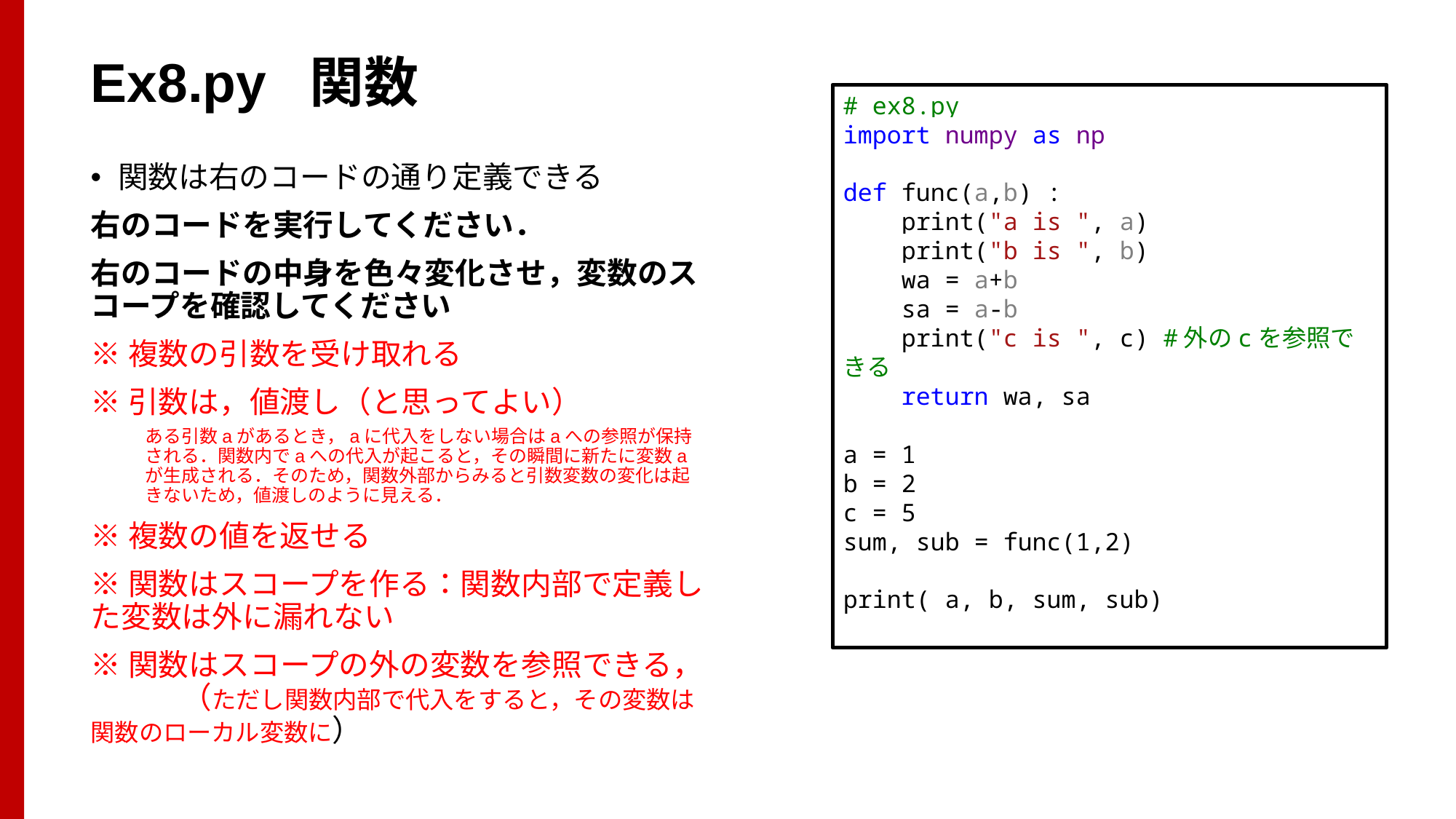

# Ex8.py  関数
# ex8.py
import numpy as np

def func(a,b) :
    print("a is ", a)
    print("b is ", b)
    wa = a+b
    sa = a-b
    print("c is ", c) #外のcを参照できる
    return wa, sa

a = 1
b = 2
c = 5
sum, sub = func(1,2)

print( a, b, sum, sub)

関数は右のコードの通り定義できる
右のコードを実行してください．
右のコードの中身を色々変化させ，変数のスコープを確認してください
※複数の引数を受け取れる
※引数は，値渡し（と思ってよい）
ある引数aがあるとき，aに代入をしない場合はaへの参照が保持される．関数内でaへの代入が起こると，その瞬間に新たに変数aが生成される．そのため，関数外部からみると引数変数の変化は起きないため，値渡しのように見える．
※複数の値を返せる
※関数はスコープを作る：関数内部で定義した変数は外に漏れない
※関数はスコープの外の変数を参照できる，　　　（ただし関数内部で代入をすると，その変数は関数のローカル変数に）